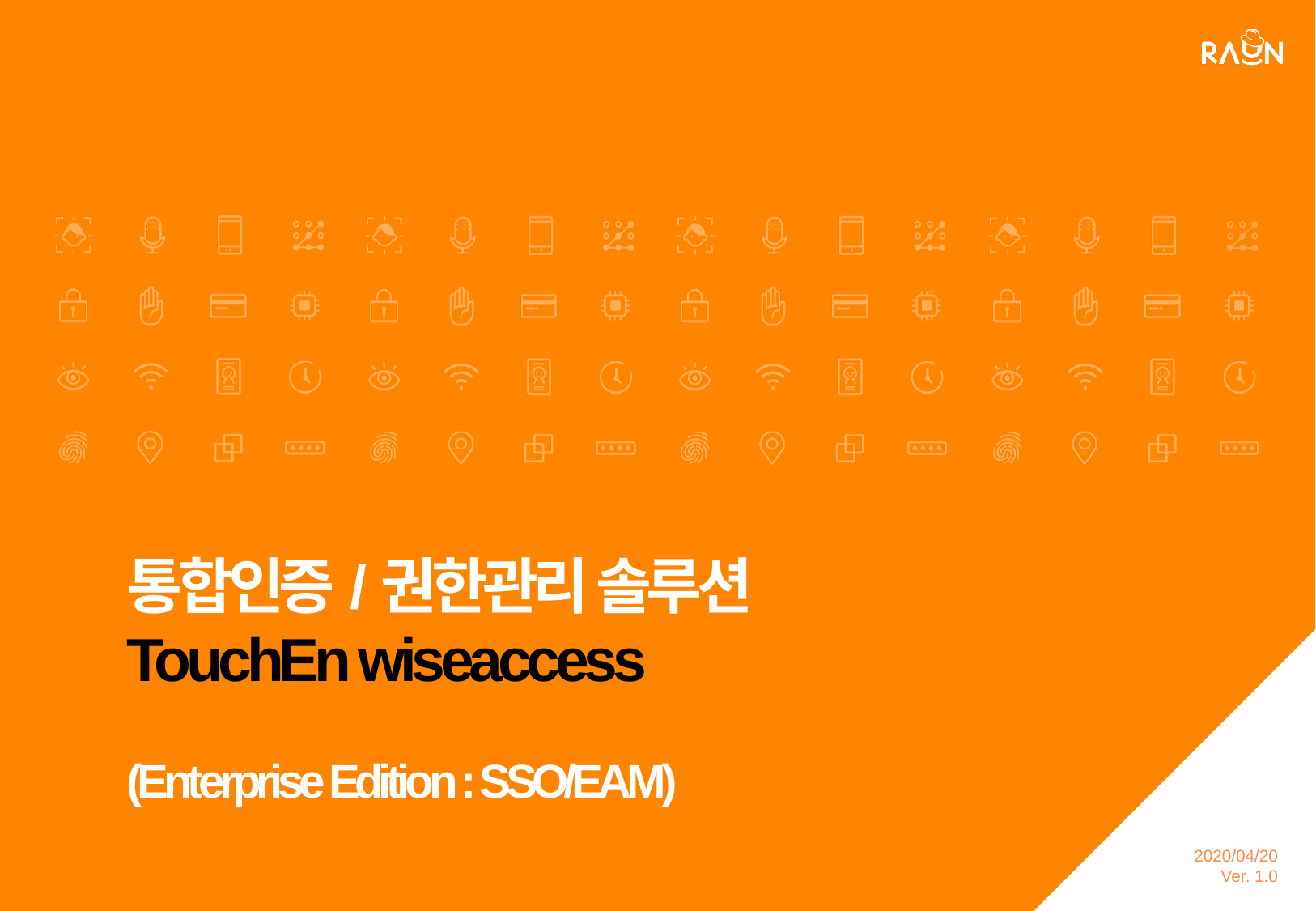

통합인증/권한관리 솔루션 TouchEn wiseaccess
(Enterprise Edition : SSO/EAM)
2020/04/20
Ver. 1.0